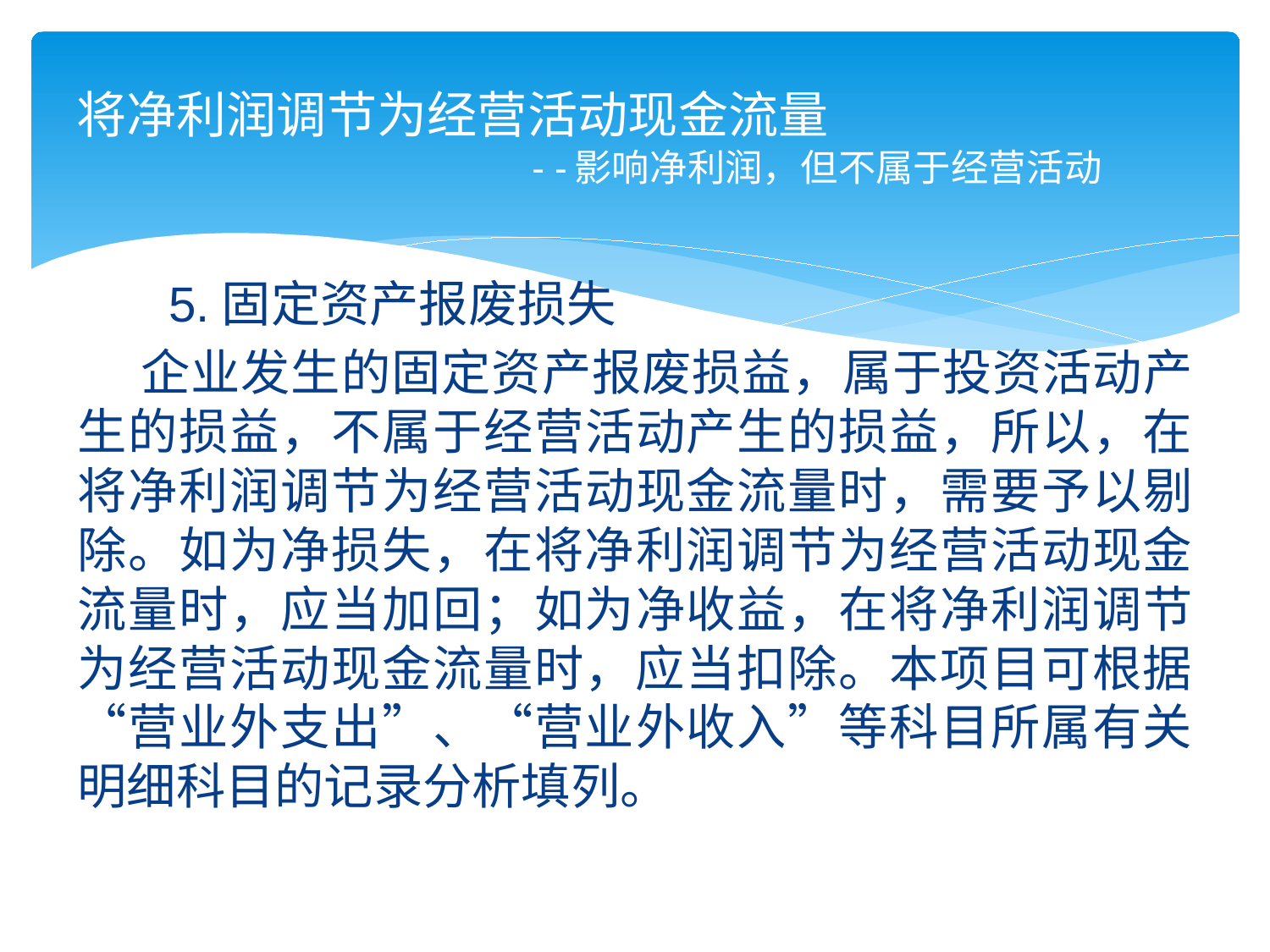

# 将净利润调节为经营活动现金流量 - -影响净利润，但不属于经营活动
  5.固定资产报废损失
企业发生的固定资产报废损益，属于投资活动产生的损益，不属于经营活动产生的损益，所以，在将净利润调节为经营活动现金流量时，需要予以剔除。如为净损失，在将净利润调节为经营活动现金流量时，应当加回；如为净收益，在将净利润调节为经营活动现金流量时，应当扣除。本项目可根据“营业外支出”、“营业外收入”等科目所属有关明细科目的记录分析填列。